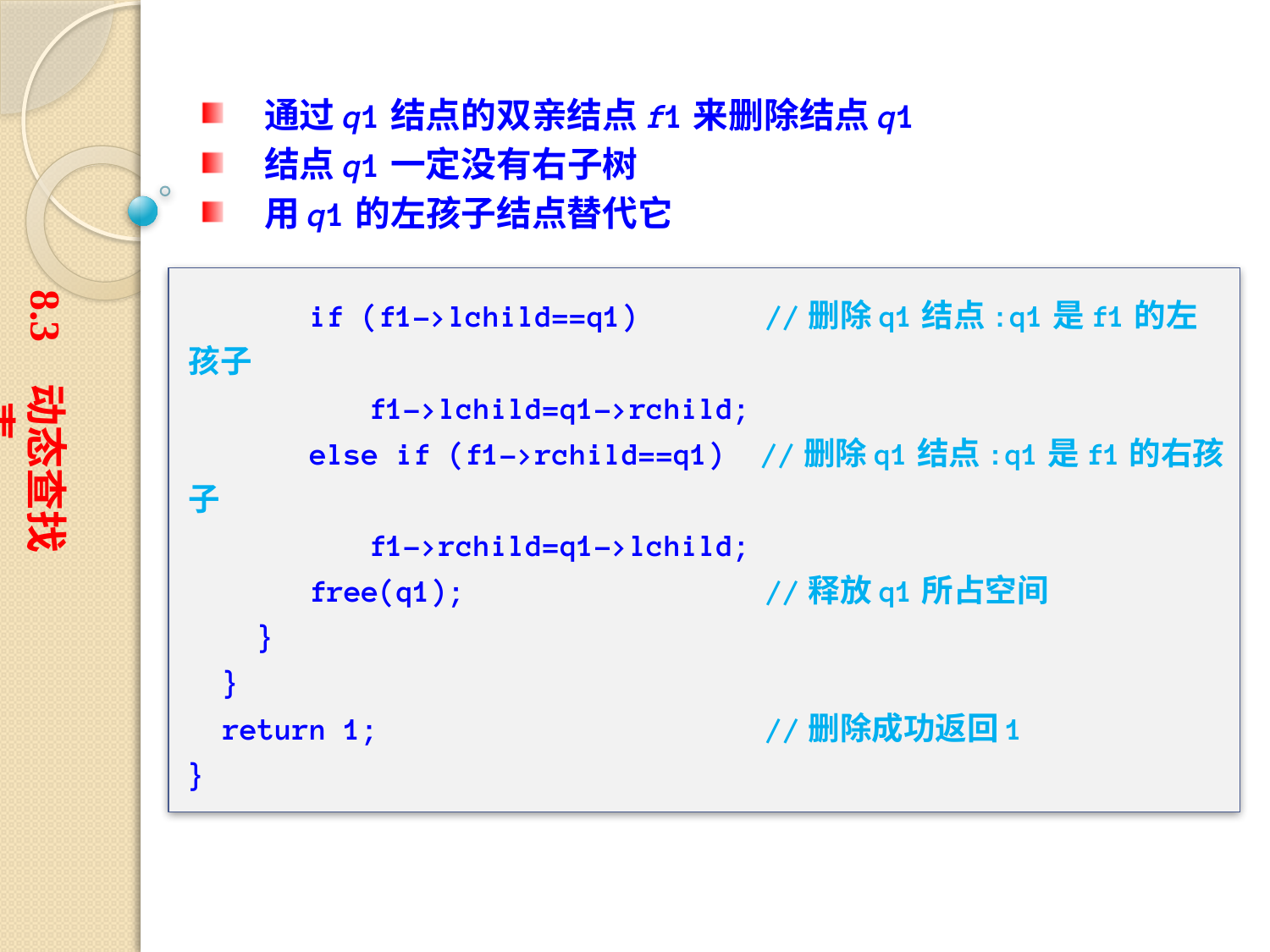

通过q1结点的双亲结点f1来删除结点q1
结点q1一定没有右子树
用q1的左孩子结点替代它
8.3   动态查找表
       if (f1->lchild==q1)	    //删除q1结点:q1是f1的左孩子
	 　f1->lchild=q1->rchild;
       else if (f1->rchild==q1)  //删除q1结点:q1是f1的右孩子
	 　f1->rchild=q1->lchild;
       free(q1);		    //释放q1所占空间
    }
  }
  return 1;			    //删除成功返回1
}